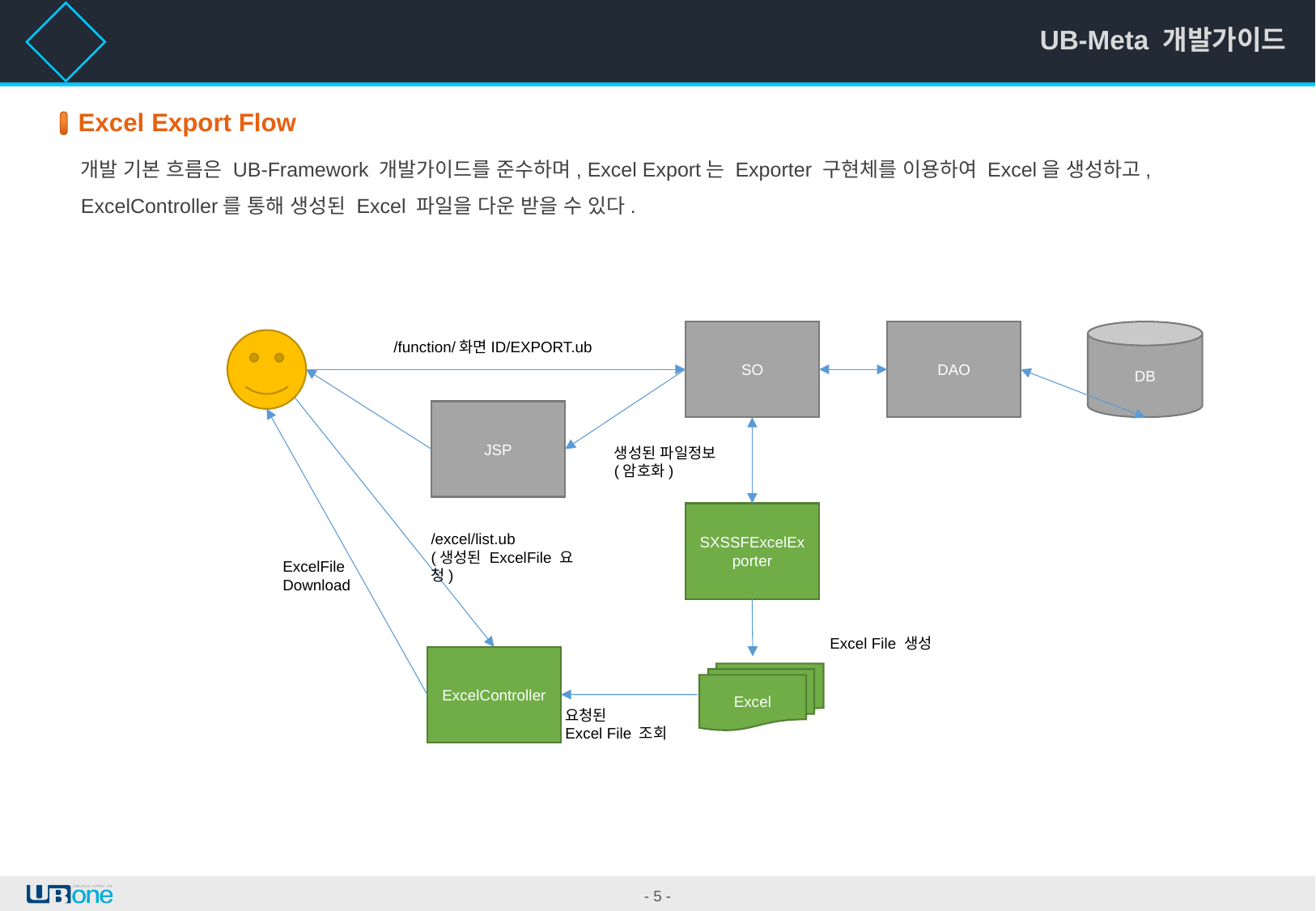

1     개요
Excel Export Flow

개발 기본 흐름은 UB-Framework 개발가이드를 준수하며, Excel Export는 Exporter 구현체를 이용하여 Excel을 생성하고,
ExcelController를 통해 생성된 Excel 파일을 다운 받을 수 있다.
SO
DAO
DB

/function/화면ID/EXPORT.ub
JSP
생성된 파일정보
(암호화)
SXSSFExcelExporter
/excel/list.ub
(생성된 ExcelFile 요청)
ExcelFile
Download
Excel File 생성
ExcelController
Excel
요청된
Excel File 조회